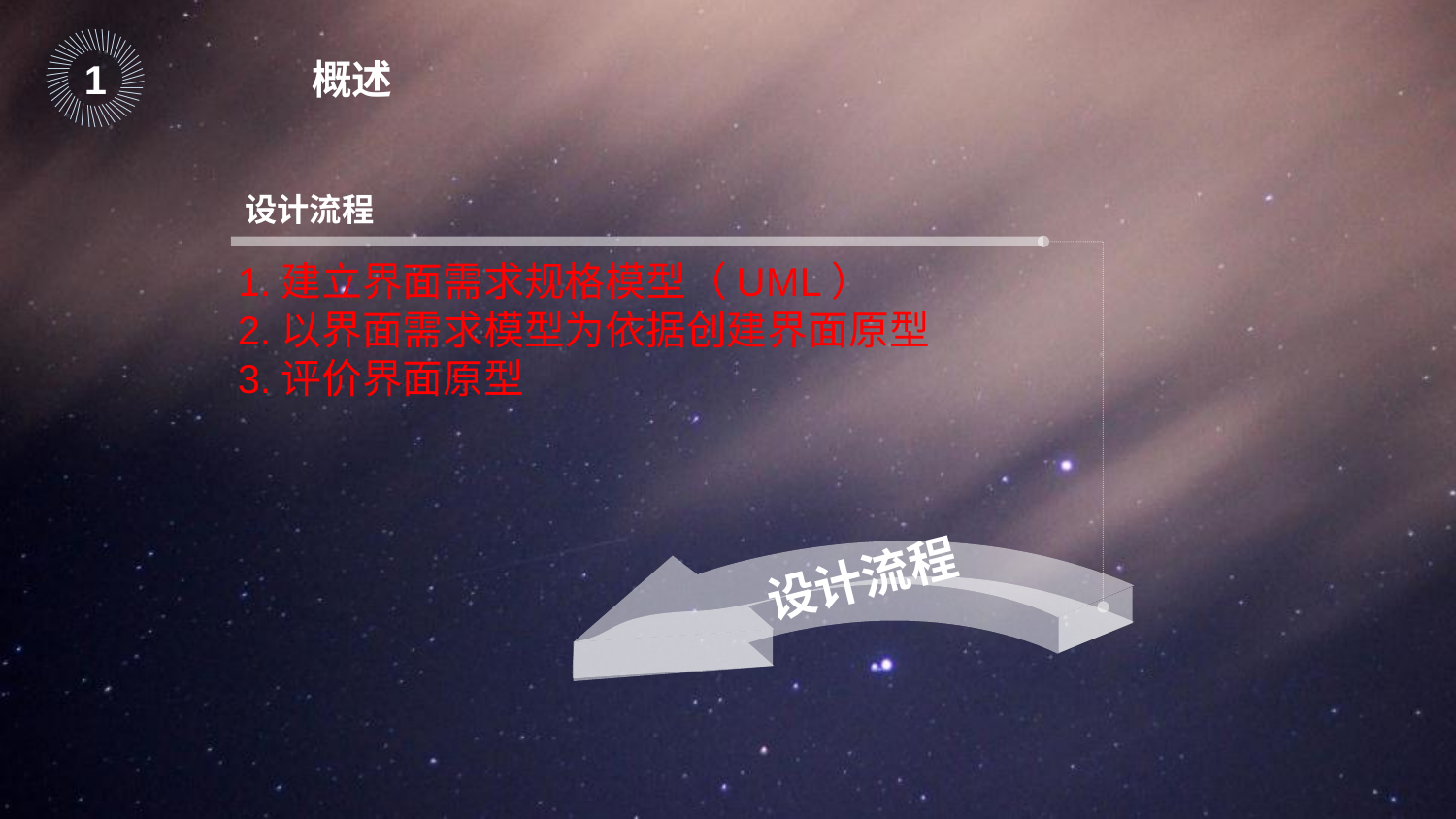

｜
｜
｜
｜
｜
｜
｜
｜
｜
｜
｜
｜
｜
｜
｜
｜
｜
｜
｜
｜
｜
｜
｜
｜
｜
｜
｜
｜
｜
｜
｜
｜
｜
｜
｜
｜
｜
｜
｜
｜
｜
｜
｜
｜
｜
｜
1
概述
设计流程

1.建立界面需求规格模型（UML）
2.以界面需求模型为依据创建界面原型
3.评价界面原型

设计流程